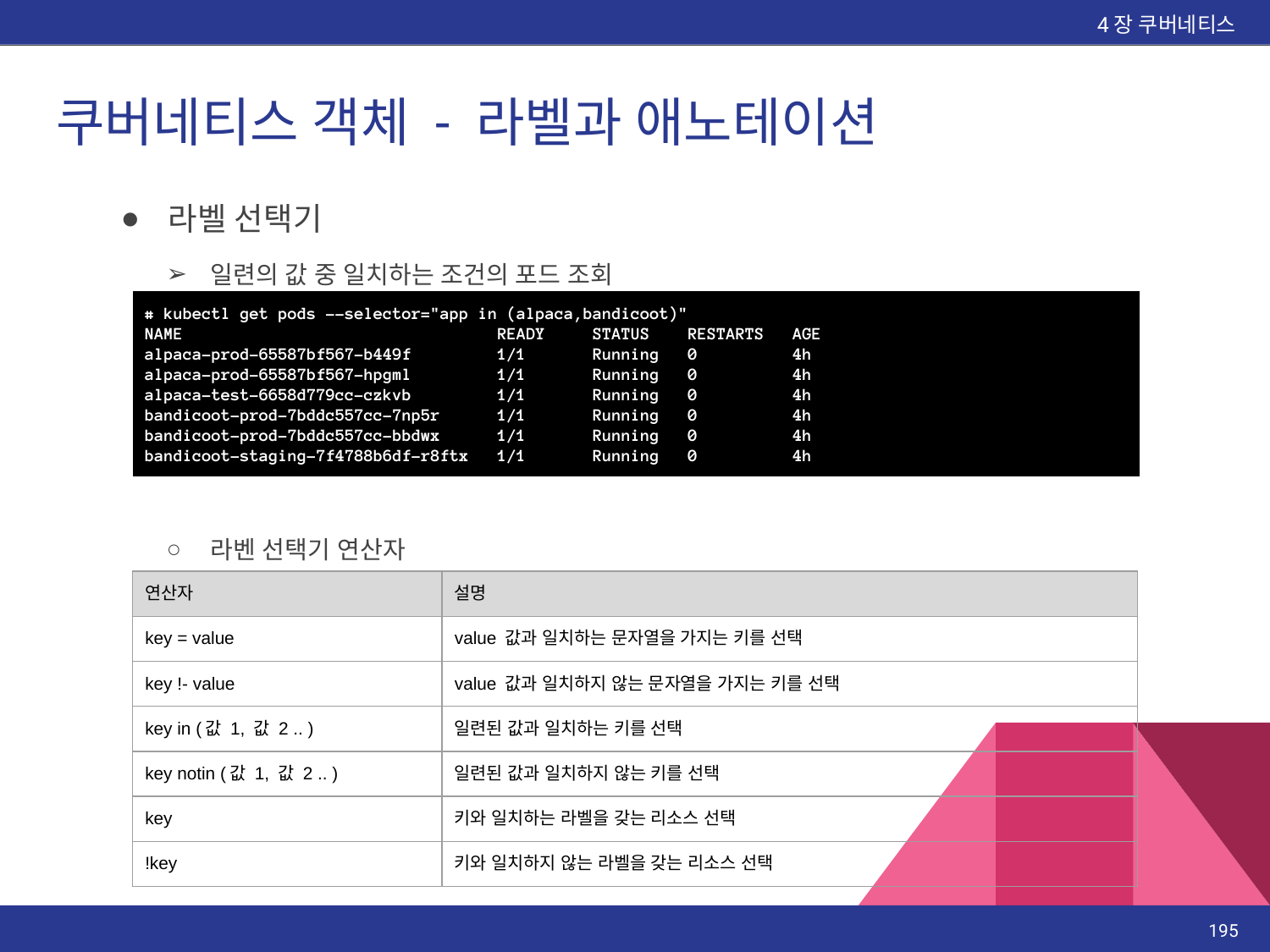

4장 쿠버네티스

# 쿠버네티스 객체 - 라벨과 애노테이션
라벨 선택기
일련의 값 중 일치하는 조건의 포드 조회
| # kubectl get pods --selector="app in (alpaca,bandicoot)" NAME READY STATUS RESTARTS AGE alpaca-prod-65587bf567-b449f 1/1 Running 0 4h alpaca-prod-65587bf567-hpgml 1/1 Running 0 4h alpaca-test-6658d779cc-czkvb 1/1 Running 0 4h bandicoot-prod-7bddc557cc-7np5r 1/1 Running 0 4h bandicoot-prod-7bddc557cc-bbdwx 1/1 Running 0 4h bandicoot-staging-7f4788b6df-r8ftx 1/1 Running 0 4h |
| --- |
라벤 선택기 연산자
| 연산자 | 설명 |
| --- | --- |
| key = value | value 값과 일치하는 문자열을 가지는 키를 선택 |
| key !- value | value 값과 일치하지 않는 문자열을 가지는 키를 선택 |
| key in (값 1, 값 2 .. ) | 일련된 값과 일치하는 키를 선택 |
| key notin (값 1, 값 2 .. ) | 일련된 값과 일치하지 않는 키를 선택 |
| key | 키와 일치하는 라벨을 갖는 리소스 선택 |
| !key | 키와 일치하지 않는 라벨을 갖는 리소스 선택 |
195